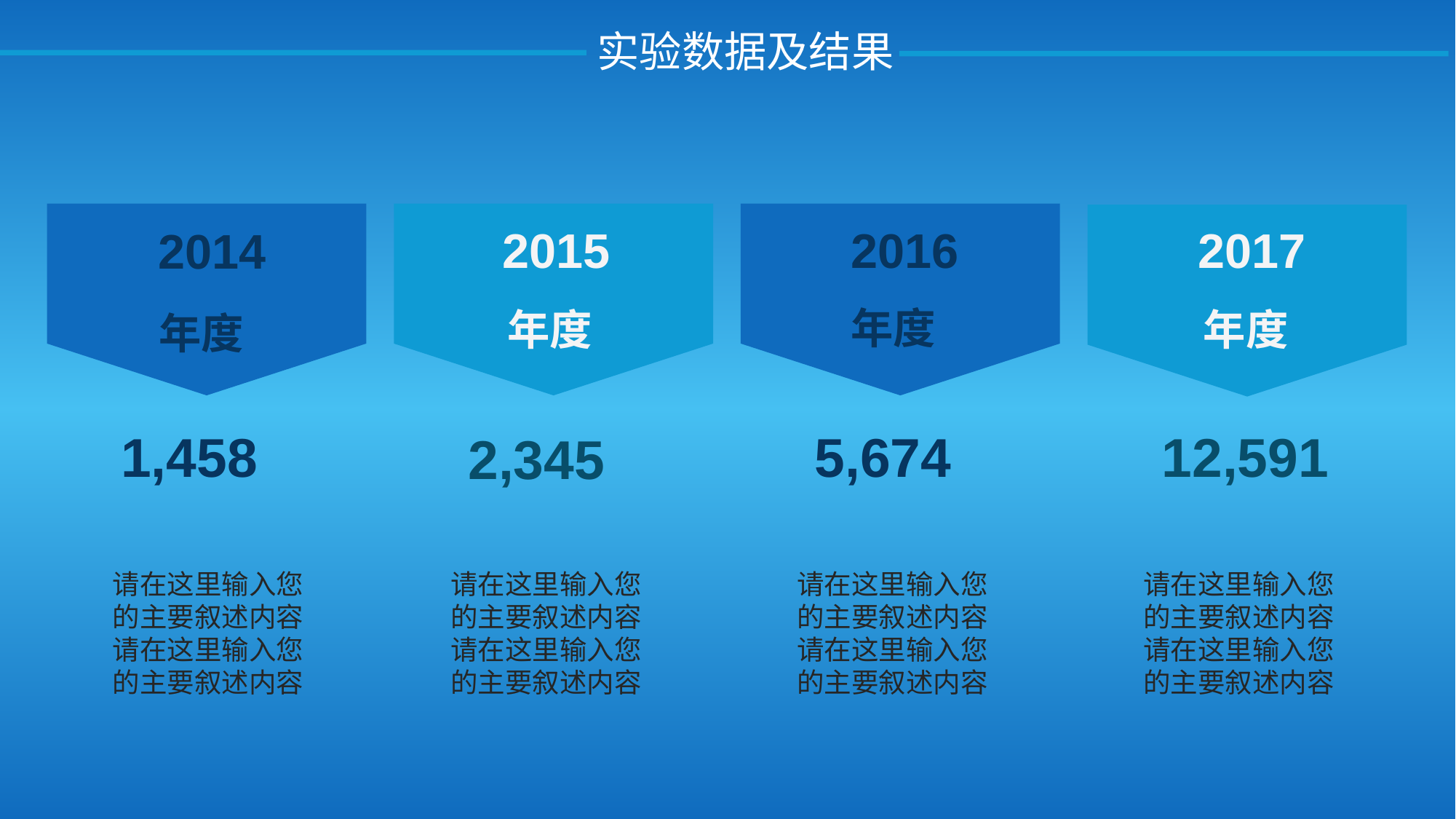

实验数据及结果

2017
2016
2015
2014

年度
年度
年度
年度
1,458
5,674
12,591
2,345
请在这里输入您
的主要叙述内容
请在这里输入您
的主要叙述内容

请在这里输入您
的主要叙述内容
请在这里输入您
的主要叙述内容

请在这里输入您
的主要叙述内容
请在这里输入您
的主要叙述内容

请在这里输入您
的主要叙述内容
请在这里输入您
的主要叙述内容